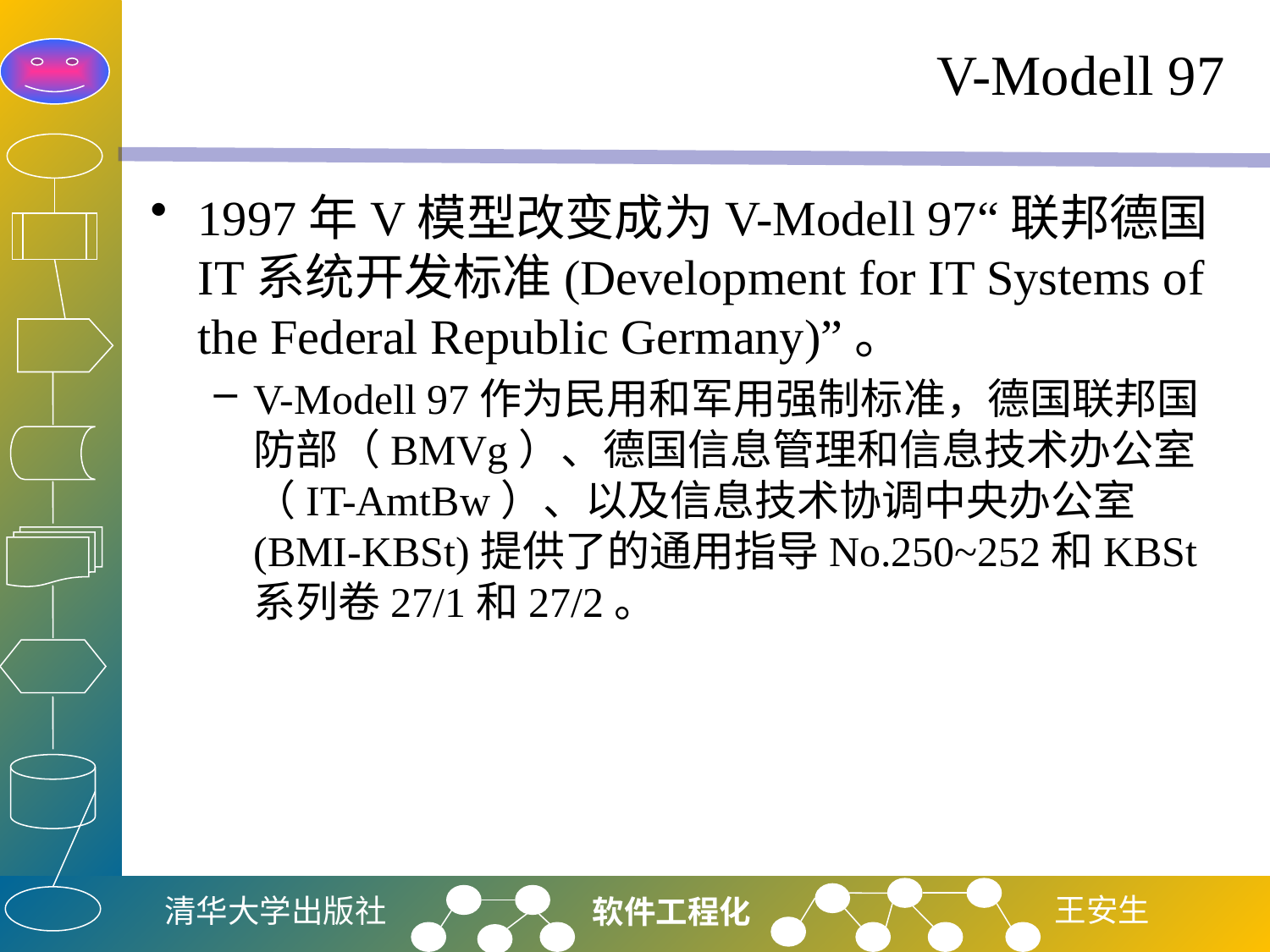

# V-Modell 97
1997年V模型改变成为V-Modell 97“联邦德国IT系统开发标准(Development for IT Systems of the Federal Republic Germany)”。
V-Modell 97作为民用和军用强制标准，德国联邦国防部（BMVg）、德国信息管理和信息技术办公室（IT-AmtBw）、以及信息技术协调中央办公室(BMI-KBSt)提供了的通用指导No.250~252和KBSt系列卷27/1和27/2。